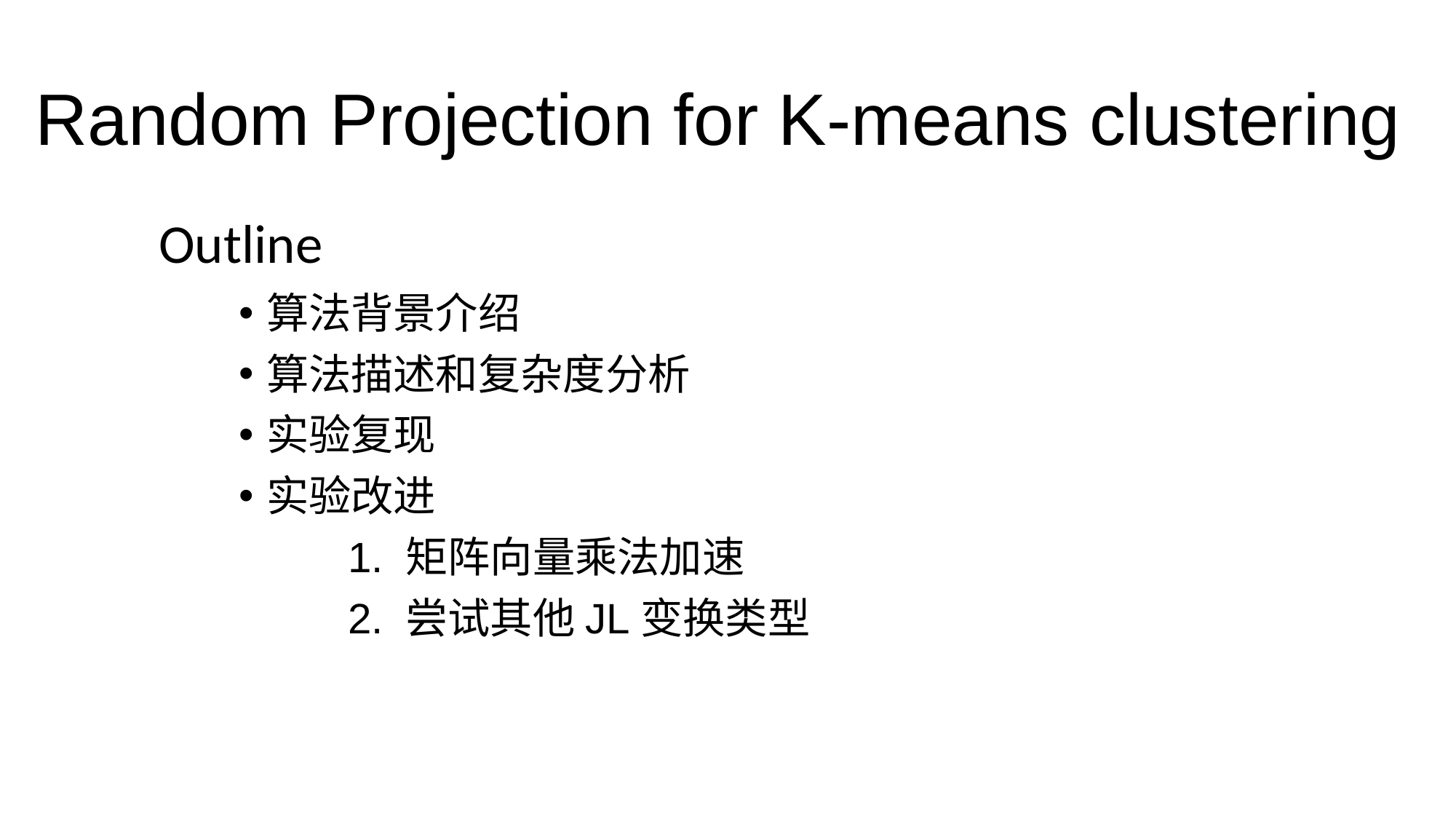

Random Projection for K-means clustering
# Outline
算法背景介绍
算法描述和复杂度分析
实验复现
实验改进
	1. 矩阵向量乘法加速
	2. 尝试其他JL变换类型